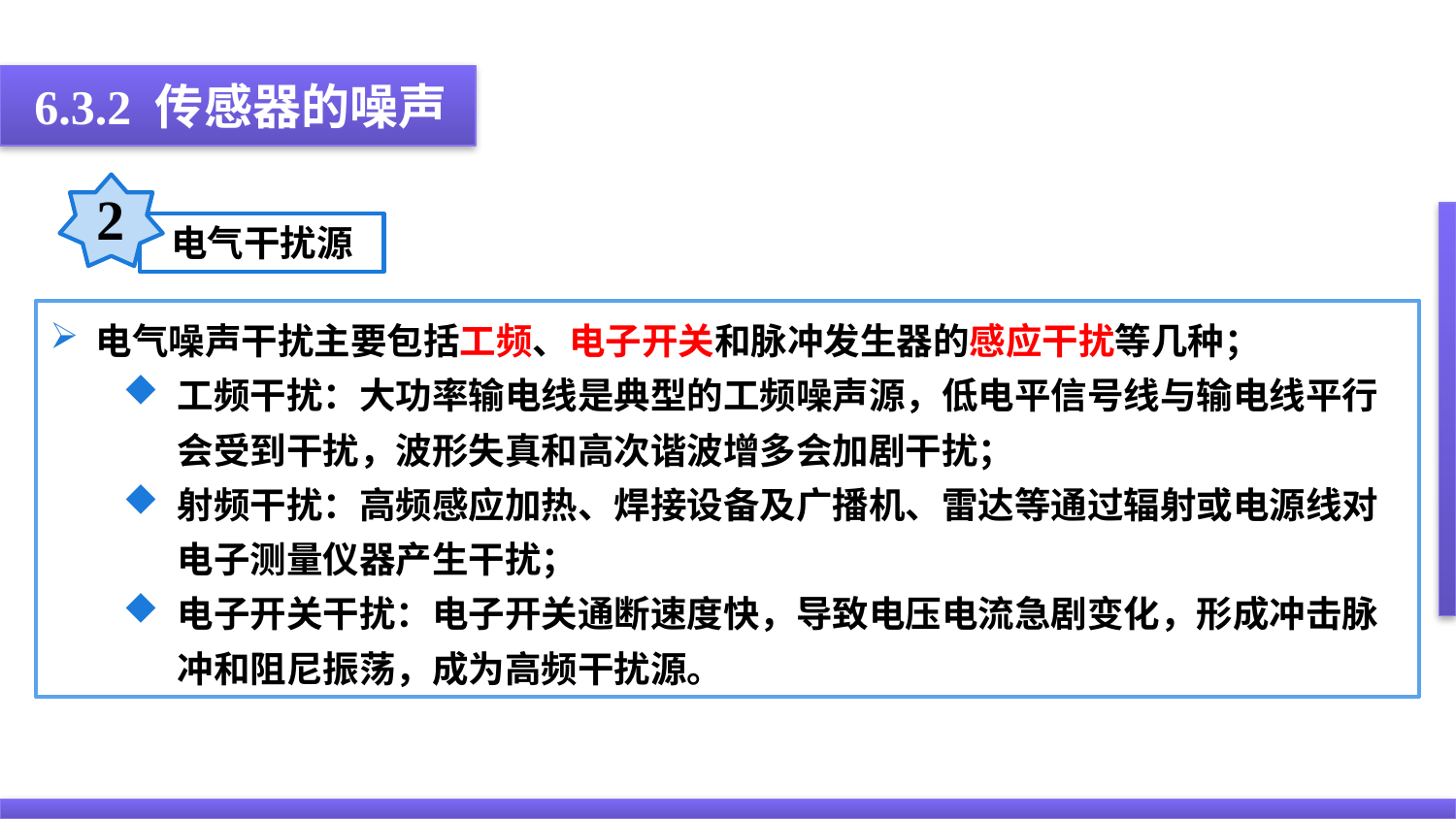

6.3.2 传感器的噪声
2
电气干扰源
电气噪声干扰主要包括工频、电子开关和脉冲发生器的感应干扰等几种；
工频干扰：大功率输电线是典型的工频噪声源，低电平信号线与输电线平行会受到干扰，波形失真和高次谐波增多会加剧干扰；
射频干扰：高频感应加热、焊接设备及广播机、雷达等通过辐射或电源线对电子测量仪器产生干扰；
电子开关干扰：电子开关通断速度快，导致电压电流急剧变化，形成冲击脉冲和阻尼振荡，成为高频干扰源。